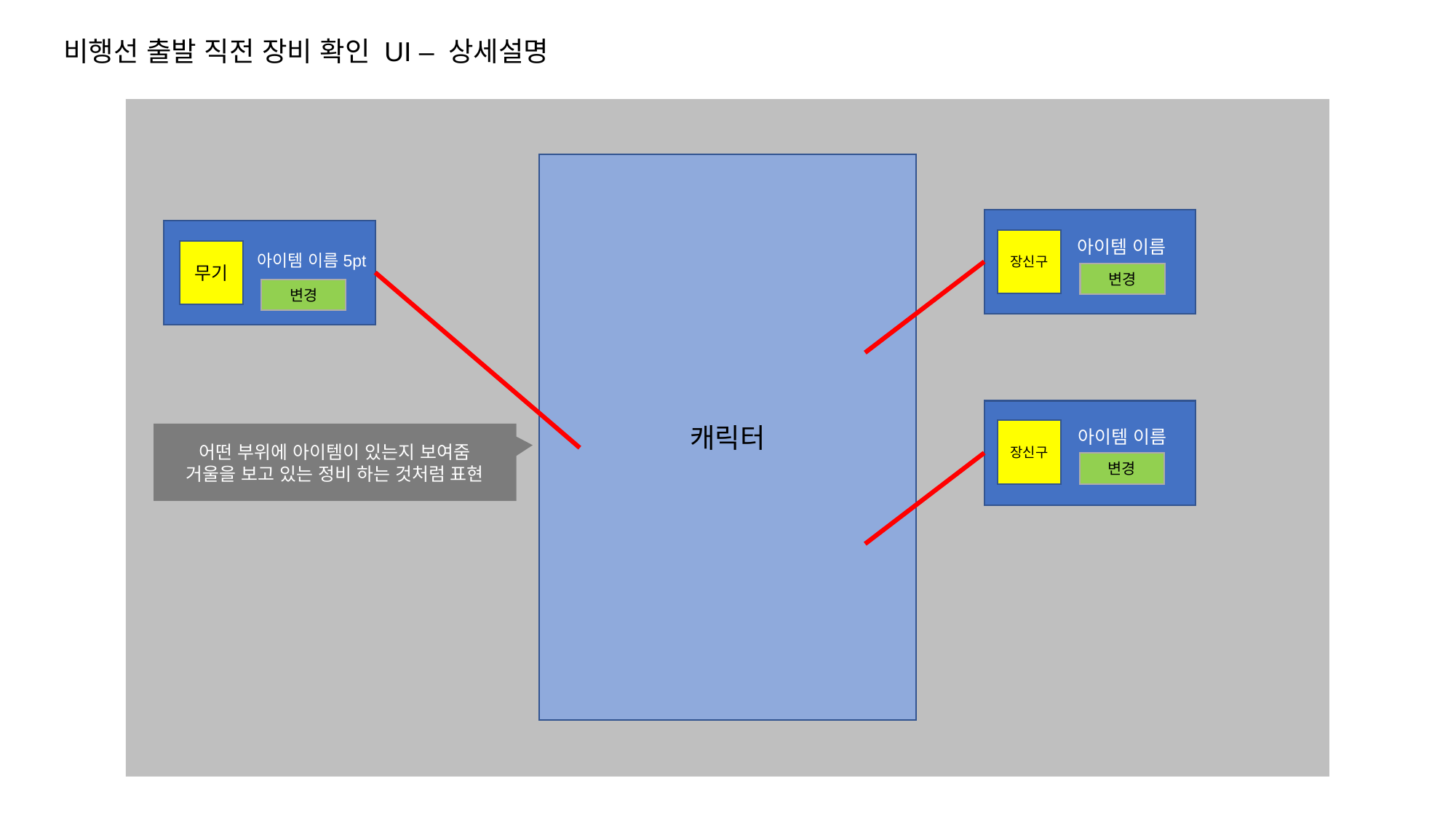

비행선 출발 직전 장비 확인 UI – 상세설명

캐릭터

장신구
아이템 이름
무기
아이템 이름5pt
변경
변경

아이템 이름
장신구
어떤 부위에 아이템이 있는지 보여줌
거울을 보고 있는 정비 하는 것처럼 표현
변경